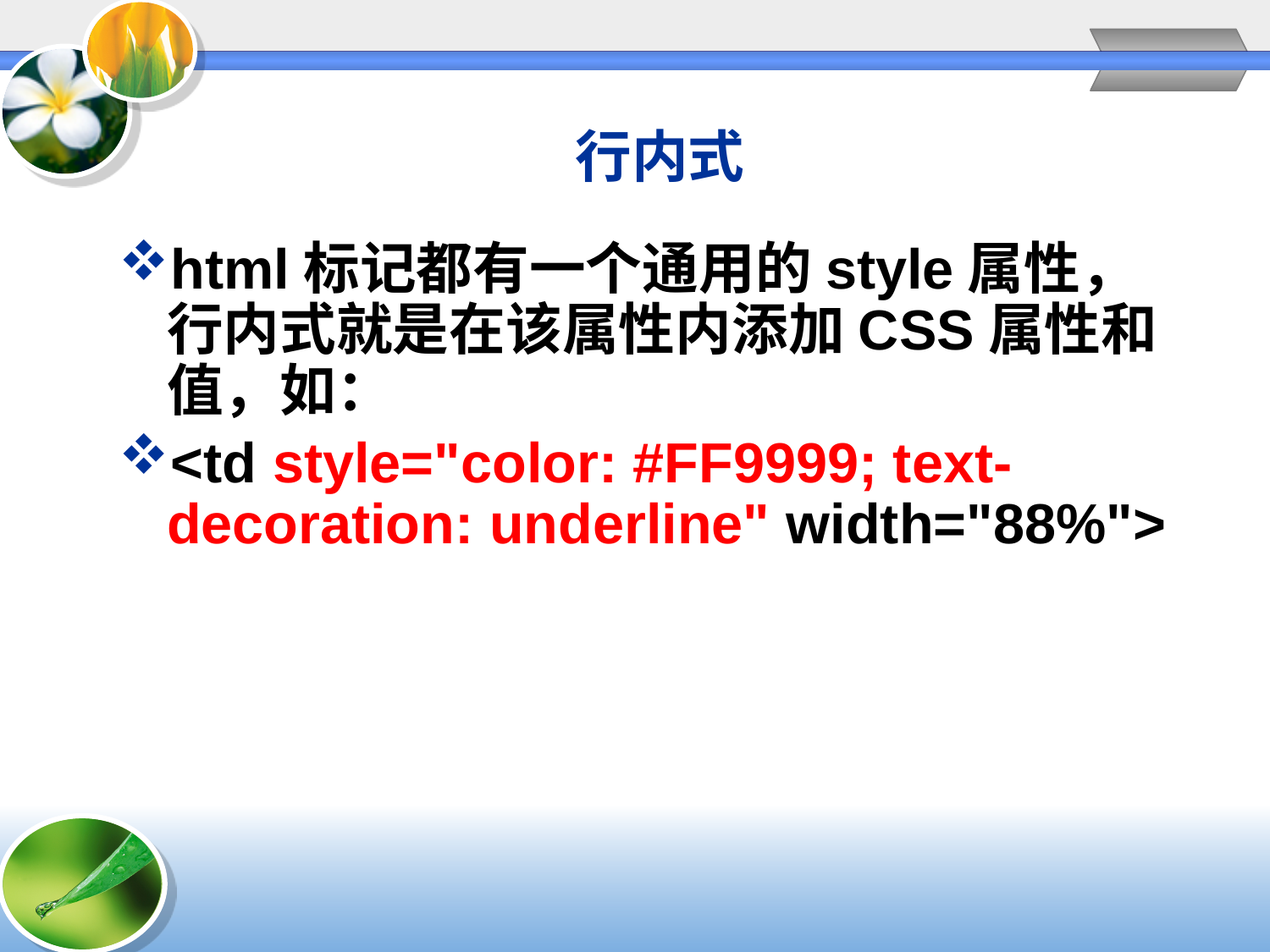

# 行内式
html标记都有一个通用的style属性，行内式就是在该属性内添加CSS属性和值，如：
<td style="color: #FF9999; text-decoration: underline" width="88%">